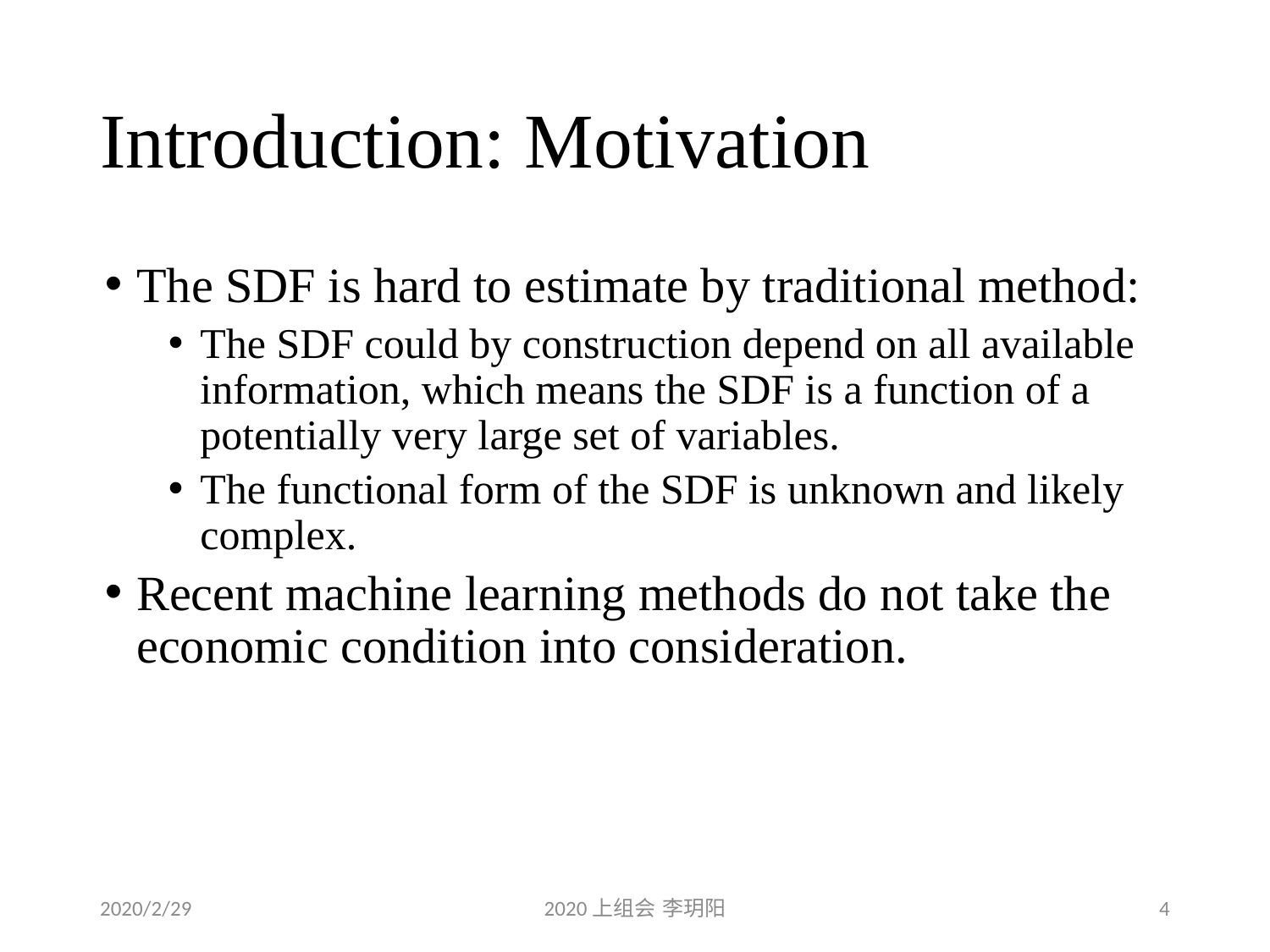

# Introduction: Motivation
The SDF is hard to estimate by traditional method:
The SDF could by construction depend on all available information, which means the SDF is a function of a potentially very large set of variables.
The functional form of the SDF is unknown and likely complex.
Recent machine learning methods do not take the economic condition into consideration.
2020/2/29
2020上组会 李玥阳
4